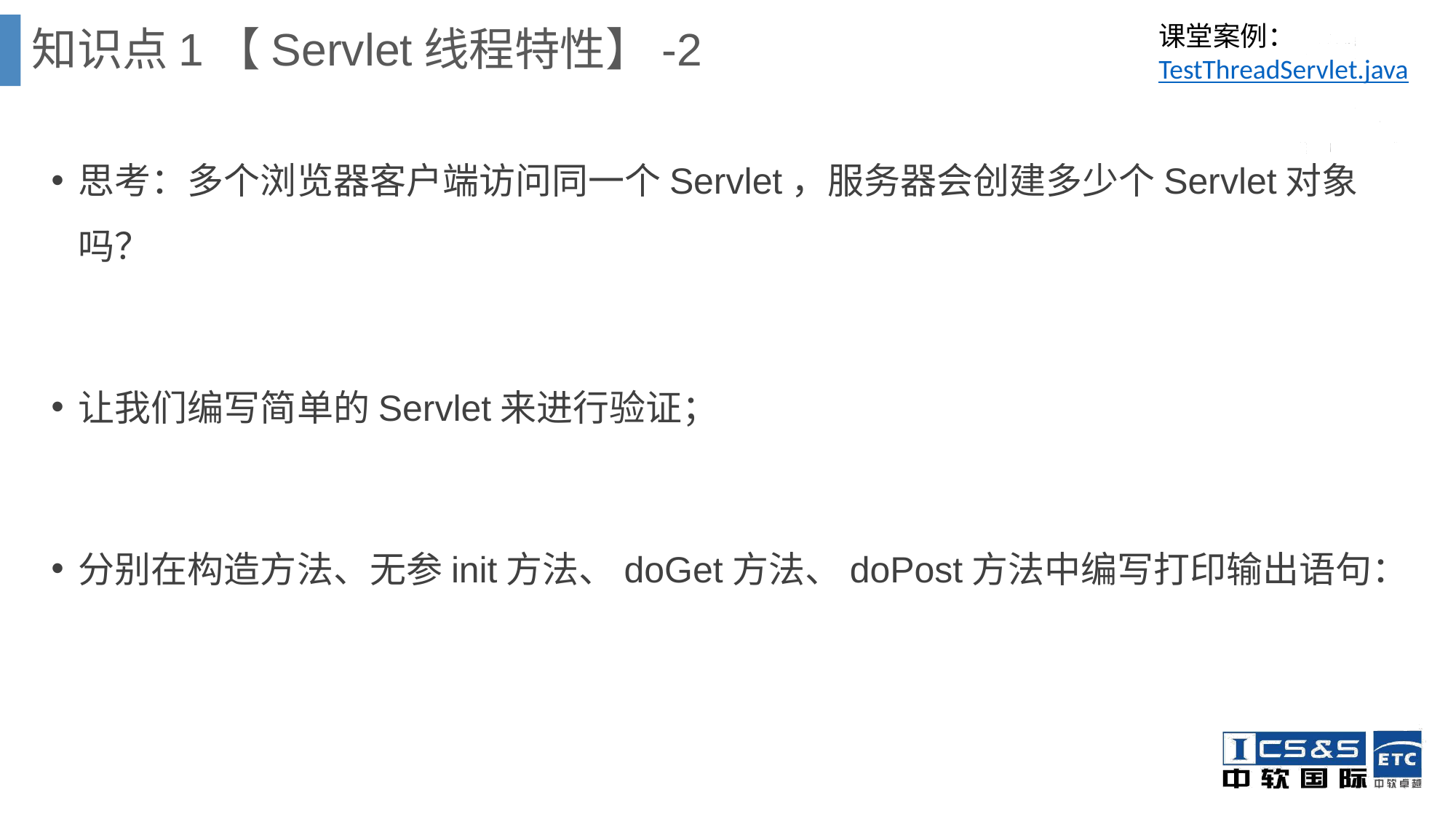

知识点1【Servlet线程特性】-2
课堂案例：TestThreadServlet.java
思考：多个浏览器客户端访问同一个Servlet，服务器会创建多少个Servlet对象吗？

让我们编写简单的Servlet来进行验证；

分别在构造方法、无参init方法、doGet方法、doPost方法中编写打印输出语句：